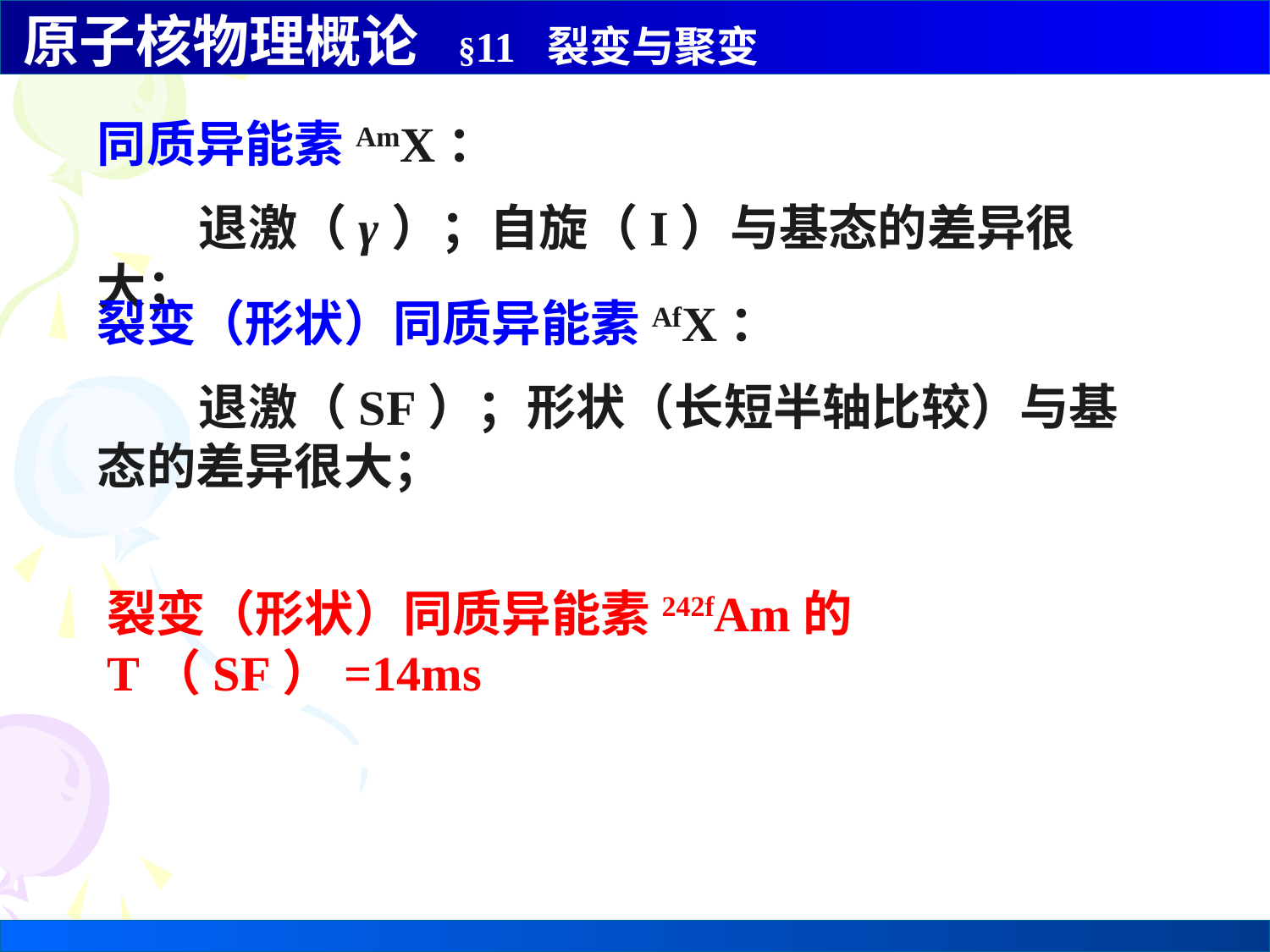

同质异能素AmX：
        退激（γ）；自旋（I）与基态的差异很大；
裂变（形状）同质异能素AfX：
        退激（SF）；形状（长短半轴比较）与基态的差异很大；
裂变（形状）同质异能素242fAm的T（SF）=14ms